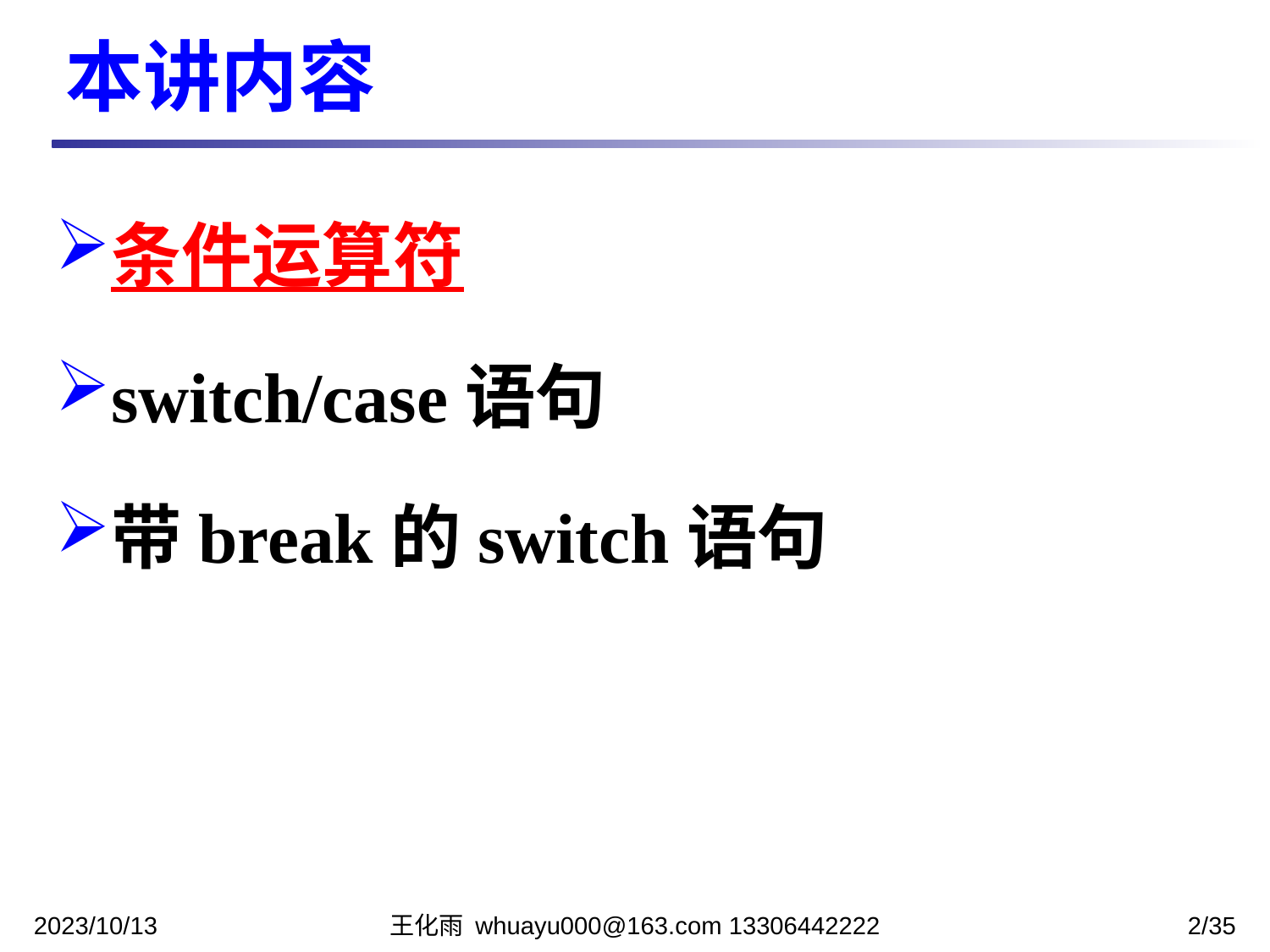

本讲内容
条件运算符
switch/case语句
带break的switch语句
2023/10/13
王化雨 whuayu000@163.com 13306442222
2/35